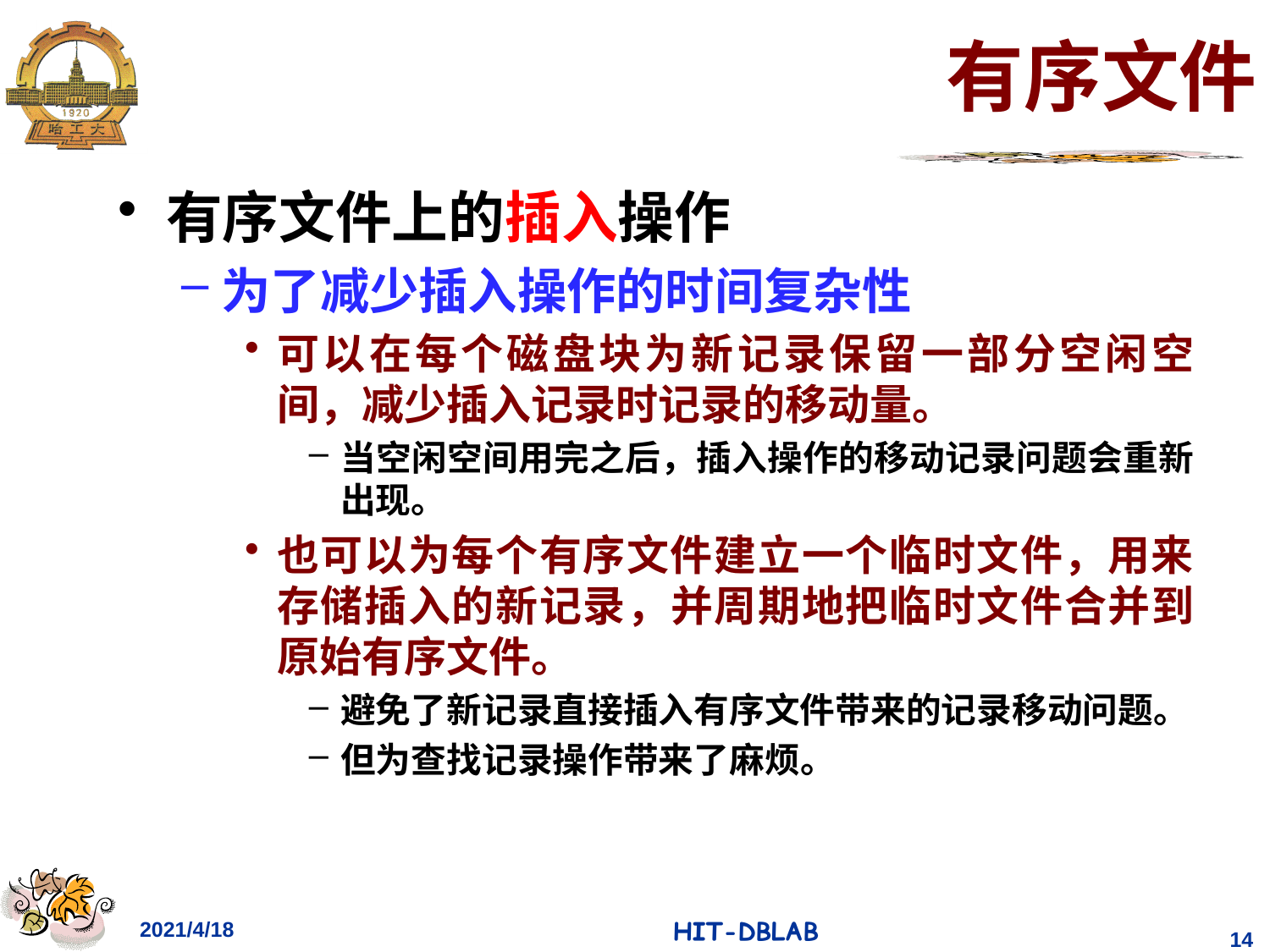

# 有序文件
有序文件上的插入操作
为了减少插入操作的时间复杂性
可以在每个磁盘块为新记录保留一部分空闲空间，减少插入记录时记录的移动量。
当空闲空间用完之后，插入操作的移动记录问题会重新出现。
也可以为每个有序文件建立一个临时文件，用来存储插入的新记录，并周期地把临时文件合并到原始有序文件。
避免了新记录直接插入有序文件带来的记录移动问题。
但为查找记录操作带来了麻烦。
2021/4/18
HIT-DBLAB
140